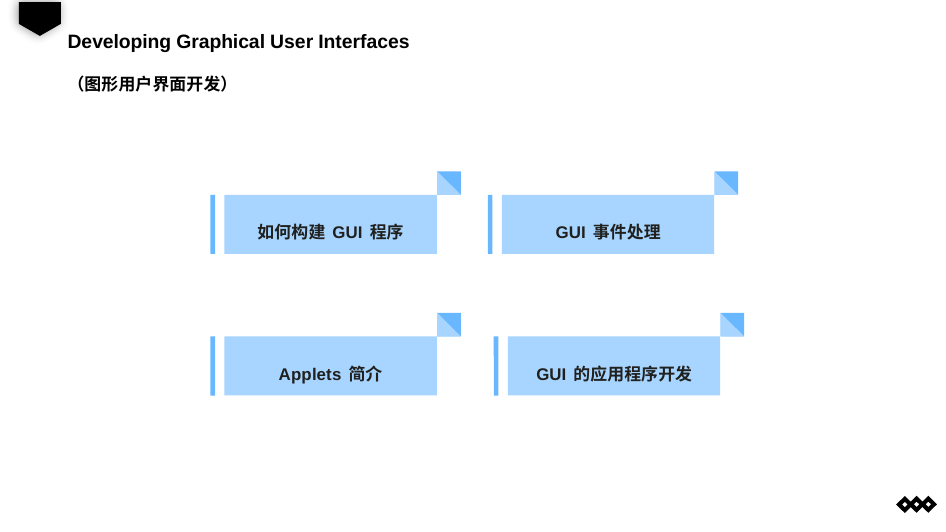

Developing Graphical User Interfaces
（图形用户界面开发）

如何构建GUI程序
GUI事件处理

Applets简介
GUI的应用程序开发